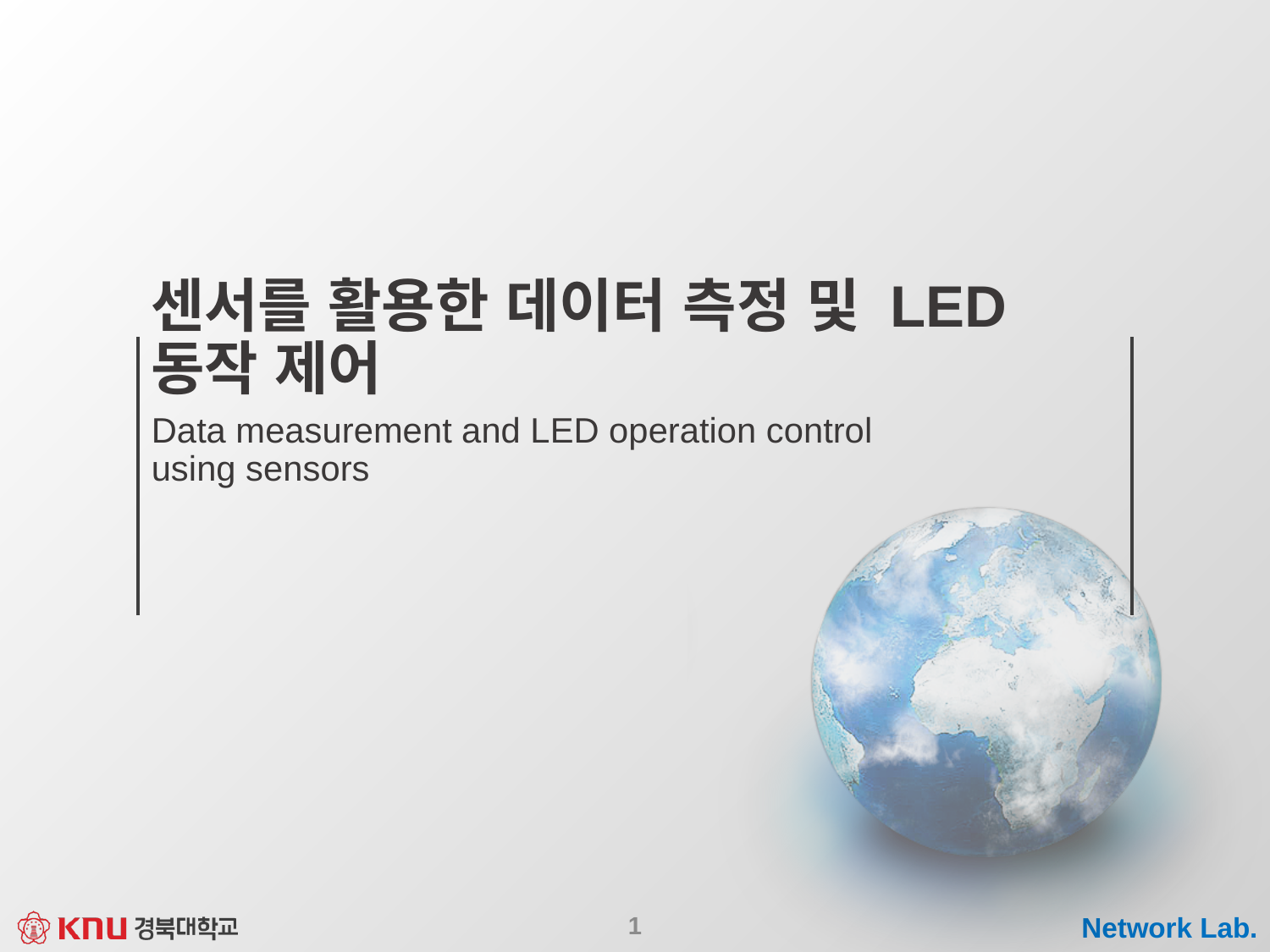

# 센서를 활용한 데이터 측정 및 LED 동작 제어
Data measurement and LED operation control using sensors

1